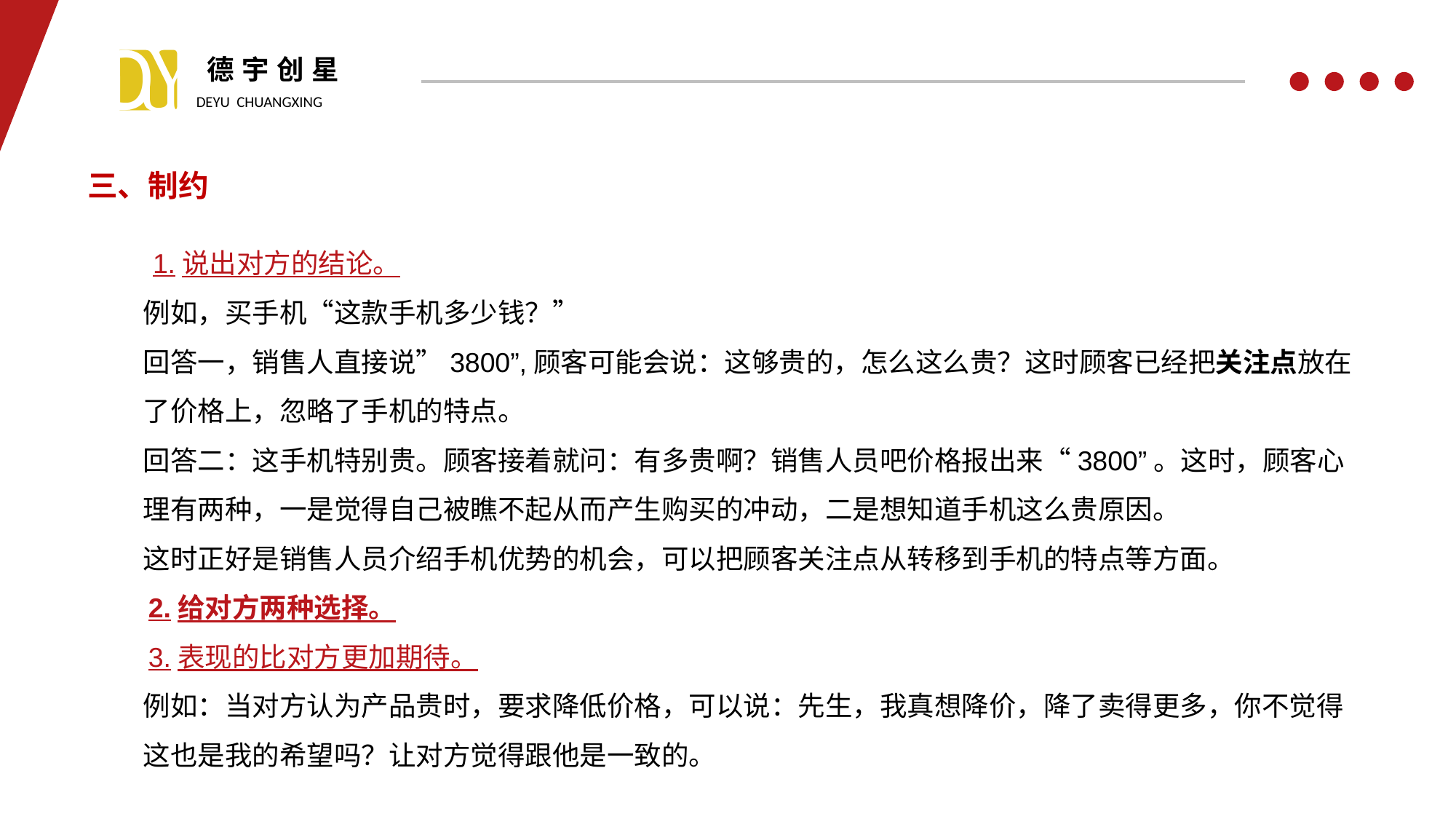

三、制约

        1.说出对方的结论。
        例如，买手机“这款手机多少钱？”
        回答一，销售人直接说”3800”,顾客可能会说：这够贵的，怎么这么贵？这时顾客已经把关注点放在
        了价格上，忽略了手机的特点。
        回答二：这手机特别贵。顾客接着就问：有多贵啊？销售人员吧价格报出来“3800”。这时，顾客心
        理有两种，一是觉得自己被瞧不起从而产生购买的冲动，二是想知道手机这么贵原因。
        这时正好是销售人员介绍手机优势的机会，可以把顾客关注点从转移到手机的特点等方面。
        2.给对方两种选择。
        3.表现的比对方更加期待。
        例如：当对方认为产品贵时，要求降低价格，可以说：先生，我真想降价，降了卖得更多，你不觉得
        这也是我的希望吗？让对方觉得跟他是一致的。